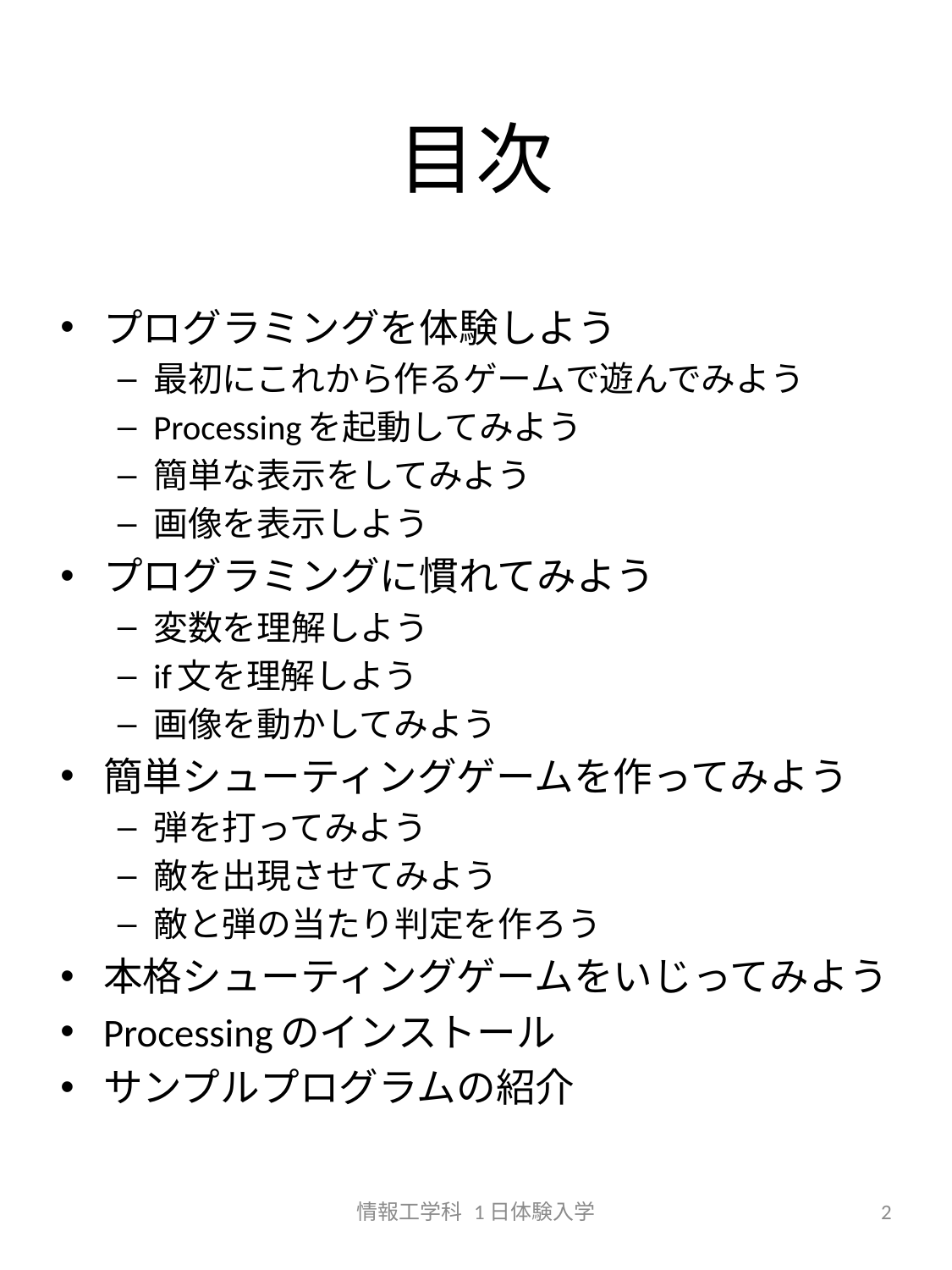

# 目次
プログラミングを体験しよう
最初にこれから作るゲームで遊んでみよう
Processingを起動してみよう
簡単な表示をしてみよう
画像を表示しよう
プログラミングに慣れてみよう
変数を理解しよう
if文を理解しよう
画像を動かしてみよう
簡単シューティングゲームを作ってみよう
弾を打ってみよう
敵を出現させてみよう
敵と弾の当たり判定を作ろう
本格シューティングゲームをいじってみよう
Processingのインストール
サンプルプログラムの紹介

情報工学科 1日体験入学
2